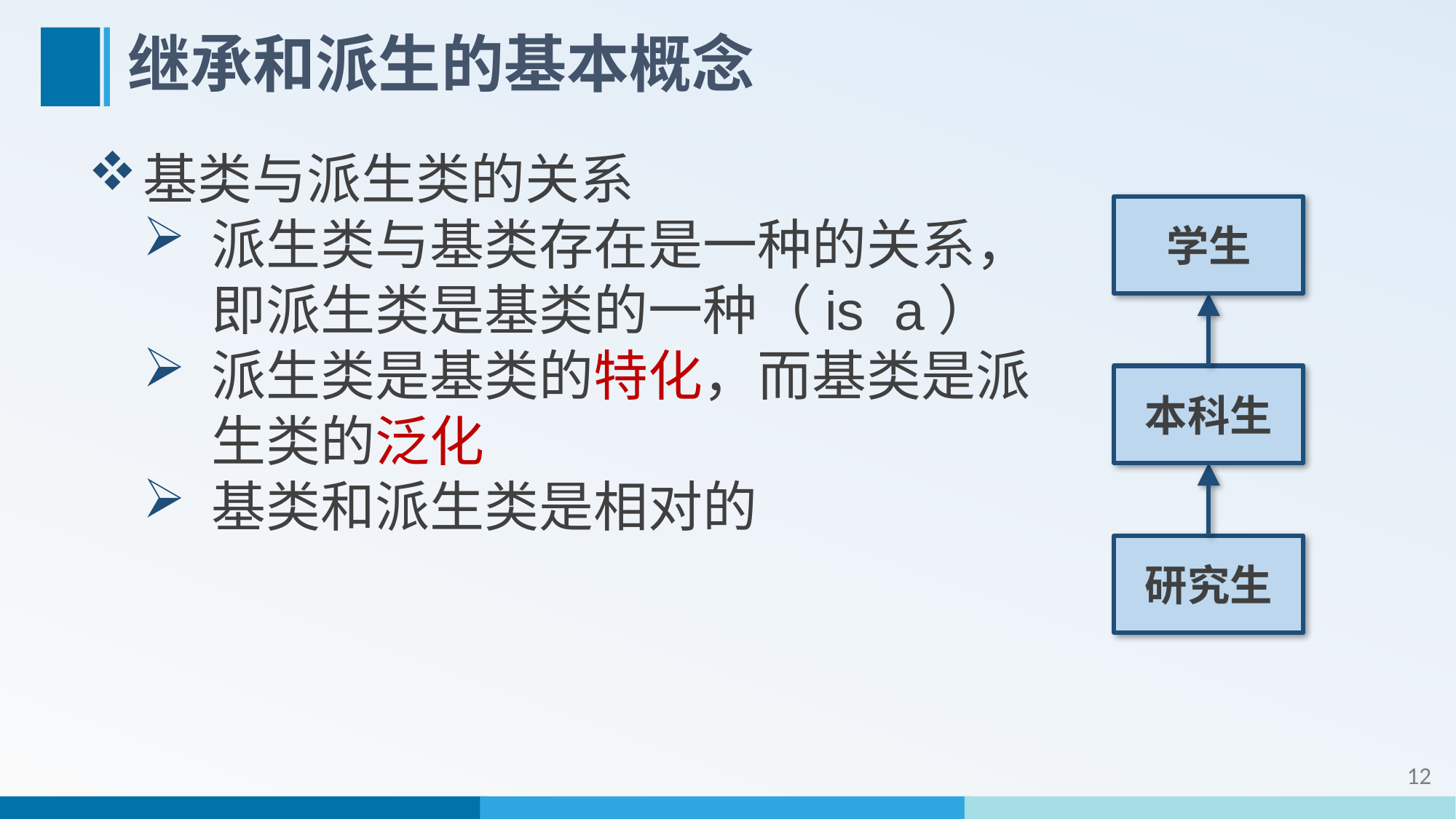

# 继承和派生的基本概念
基类与派生类的关系
派生类与基类存在是一种的关系，即派生类是基类的一种（is  a）
派生类是基类的特化，而基类是派生类的泛化
基类和派生类是相对的
学生
本科生
研究生